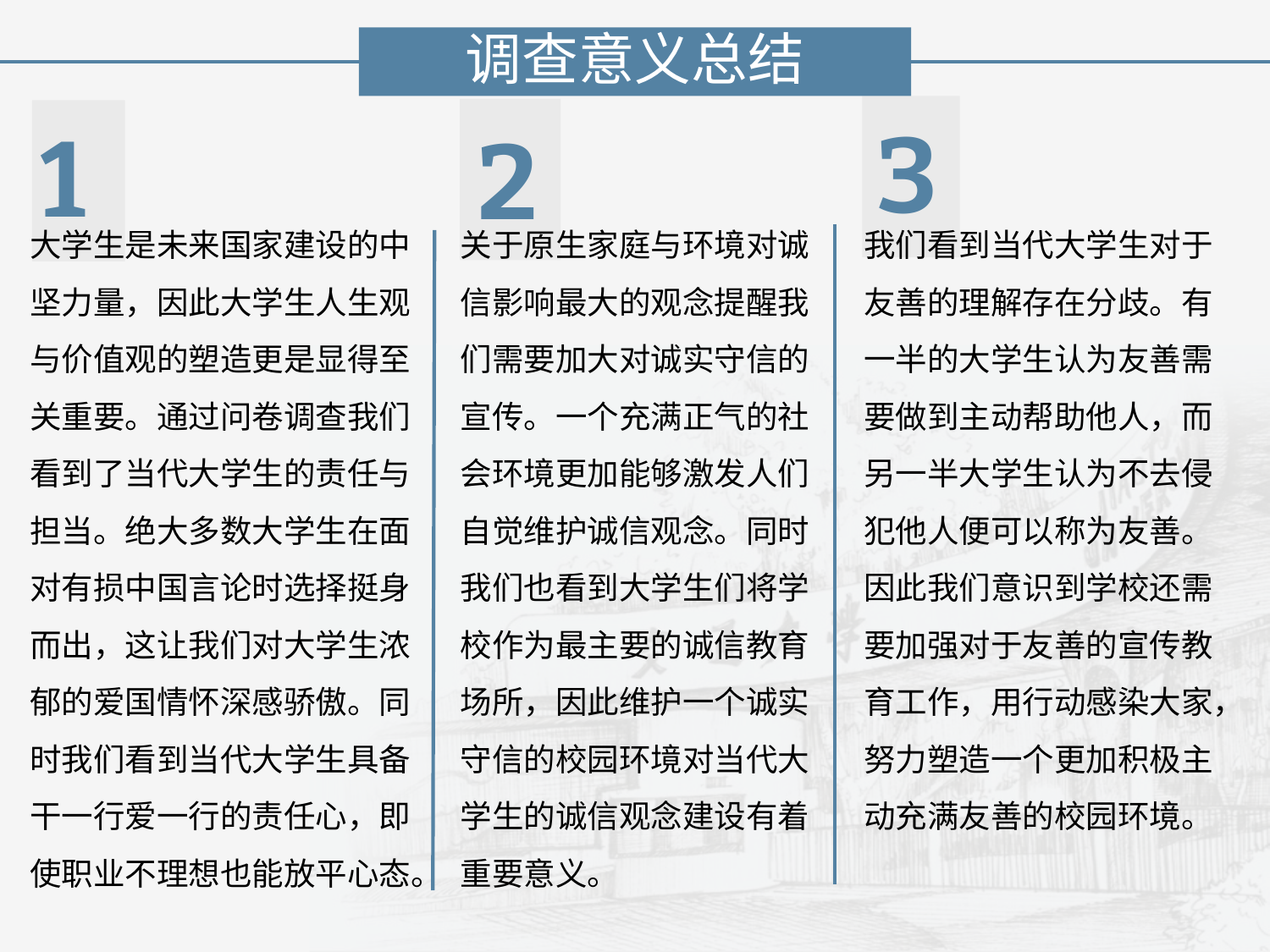

调查意义总结

3
1
2
大学生是未来国家建设的中坚力量，因此大学生人生观与价值观的塑造更是显得至关重要。通过问卷调查我们看到了当代大学生的责任与担当。绝大多数大学生在面对有损中国言论时选择挺身而出，这让我们对大学生浓郁的爱国情怀深感骄傲。同时我们看到当代大学生具备干一行爱一行的责任心，即使职业不理想也能放平心态。

关于原生家庭与环境对诚信影响最大的观念提醒我们需要加大对诚实守信的宣传。一个充满正气的社会环境更加能够激发人们自觉维护诚信观念。同时我们也看到大学生们将学校作为最主要的诚信教育场所，因此维护一个诚实守信的校园环境对当代大学生的诚信观念建设有着重要意义。
我们看到当代大学生对于友善的理解存在分歧。有一半的大学生认为友善需要做到主动帮助他人，而另一半大学生认为不去侵犯他人便可以称为友善。因此我们意识到学校还需要加强对于友善的宣传教育工作，用行动感染大家，努力塑造一个更加积极主动充满友善的校园环境。